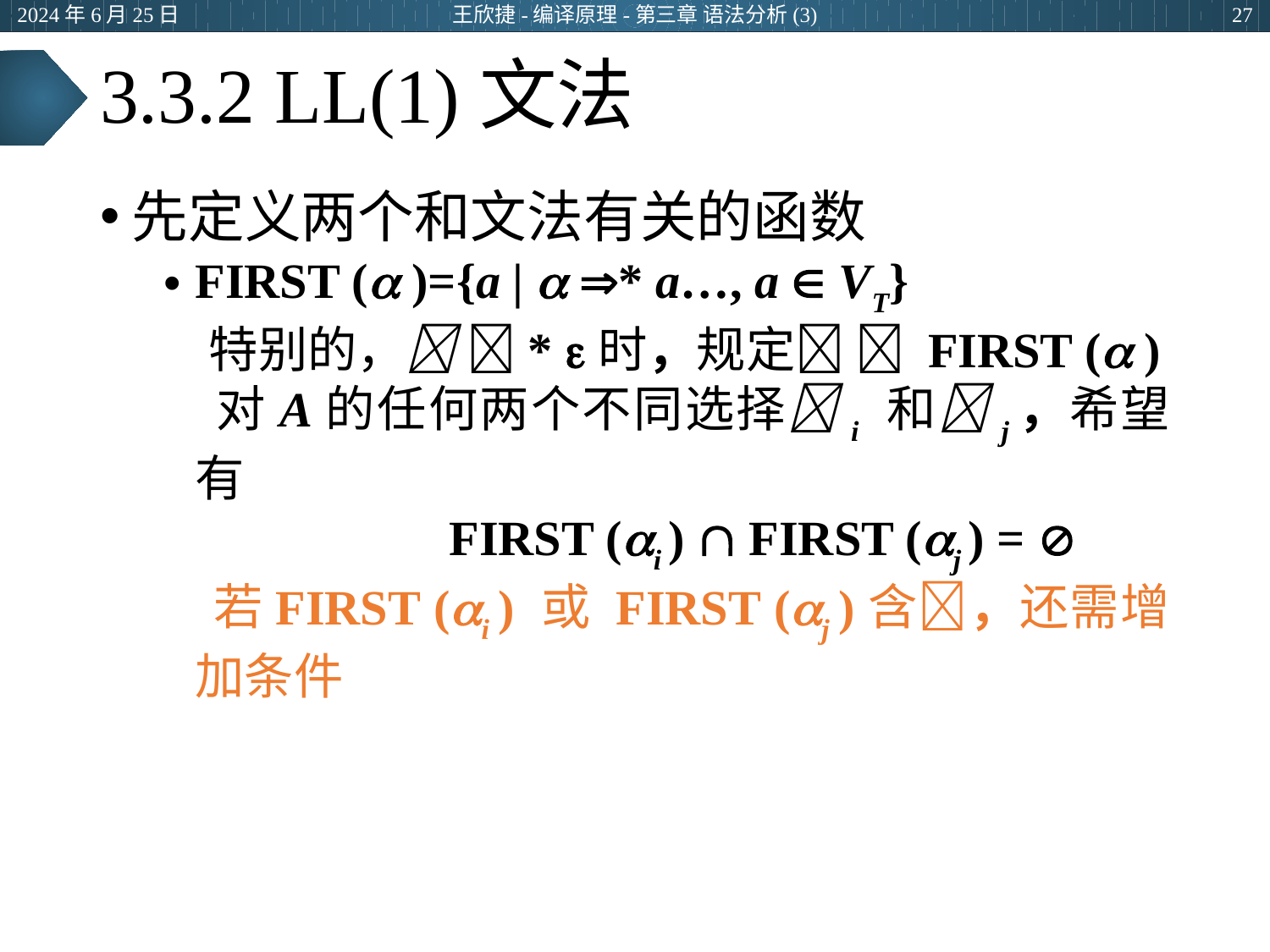

2024年6月25日
王欣捷-编译原理-第三章 语法分析(3)
27
# 3.3.2 LL(1)文法
先定义两个和文法有关的函数
FIRST (α )={a | α ⇒* a…, a ∈ VT}
   特别的，α ⇒* ε时，规定ε ∈ FIRST (α )
   对A的任何两个不同选择αi 和αj，希望有
			FIRST (αi ) ∩ FIRST (αj ) = ∅
   若FIRST (αi ) 或 FIRST (αj )含ε，还需增加条件